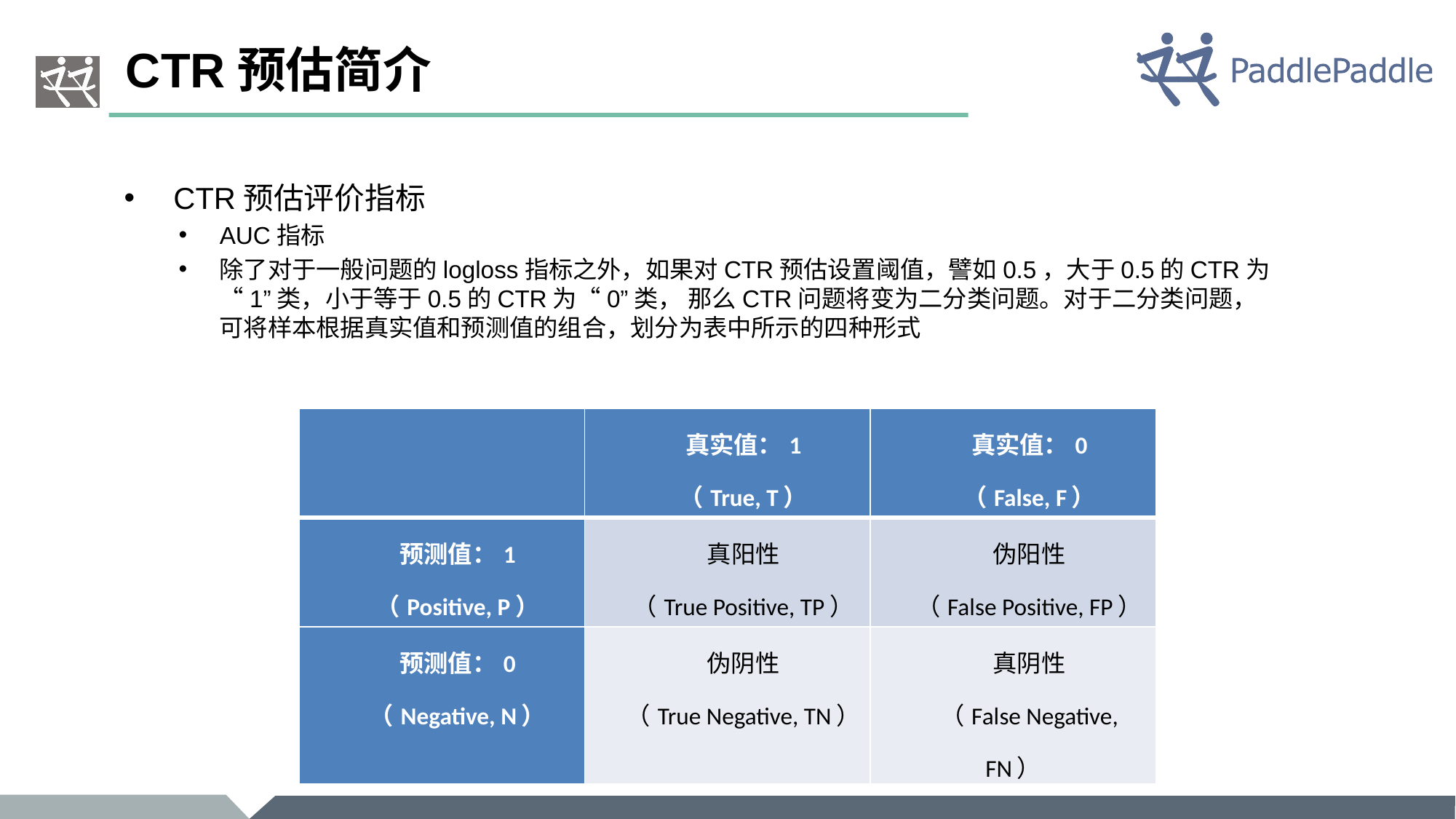

# CTR预估简介
 CTR预估评价指标
AUC指标
除了对于一般问题的logloss指标之外，如果对CTR预估设置阈值，譬如0.5，大于0.5的CTR为“1”类，小于等于0.5的CTR为“0”类， 那么CTR问题将变为二分类问题。对于二分类问题，可将样本根据真实值和预测值的组合，划分为表中所示的四种形式
|  | 真实值：1 （True, T） | 真实值：0 （False, F） |
| --- | --- | --- |
| 预测值：1 （Positive, P） | 真阳性 （True Positive, TP） | 伪阳性 （False Positive, FP） |
| 预测值：0 （Negative, N） | 伪阴性 （True Negative, TN） | 真阴性 （False Negative, FN） |